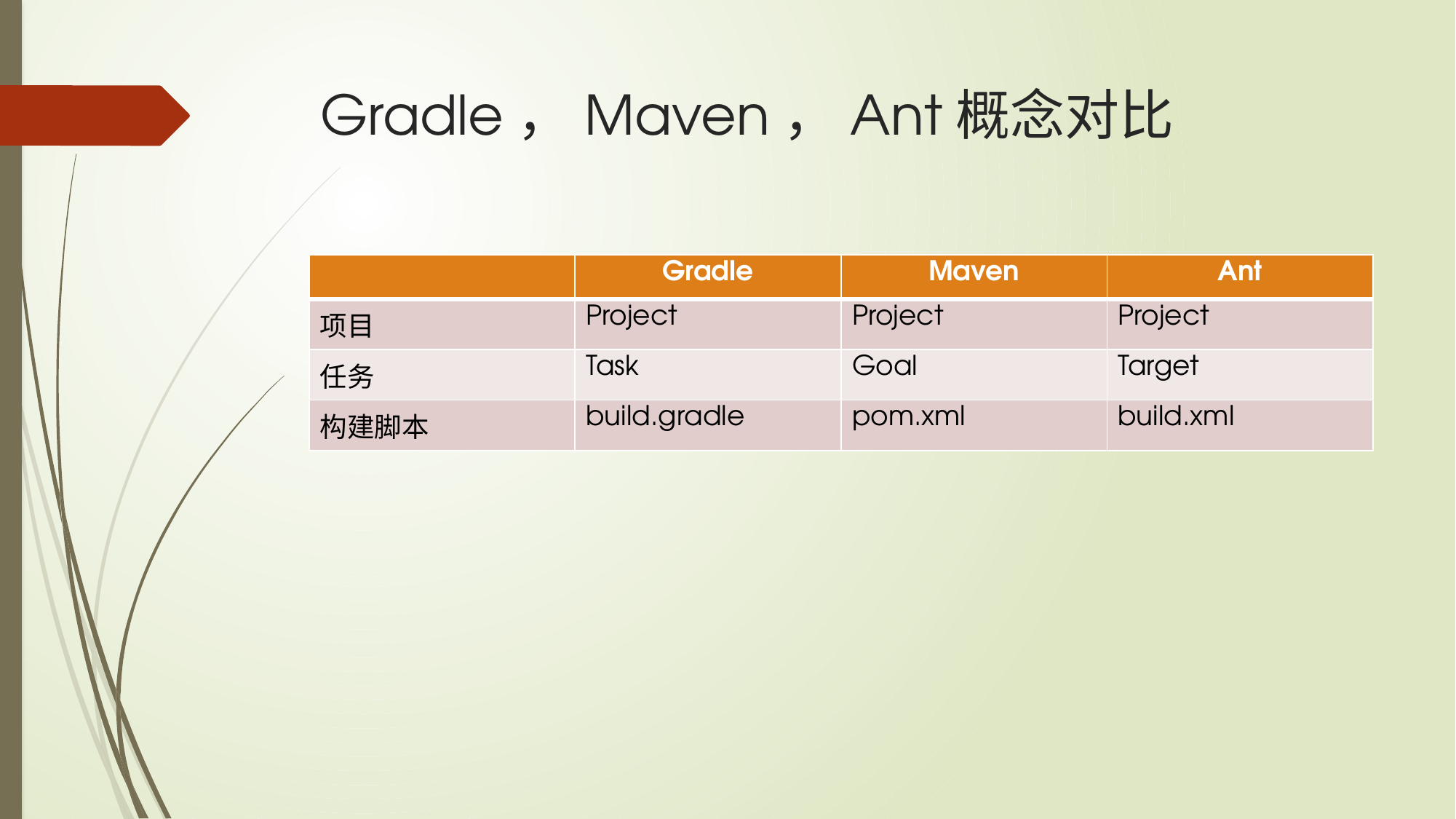

# Gradle，Maven，Ant概念对比
|  | Gradle | Maven | Ant |
| --- | --- | --- | --- |
| 项目 | Project | Project | Project |
| 任务 | Task | Goal | Target |
| 构建脚本 | build.gradle | pom.xml | build.xml |